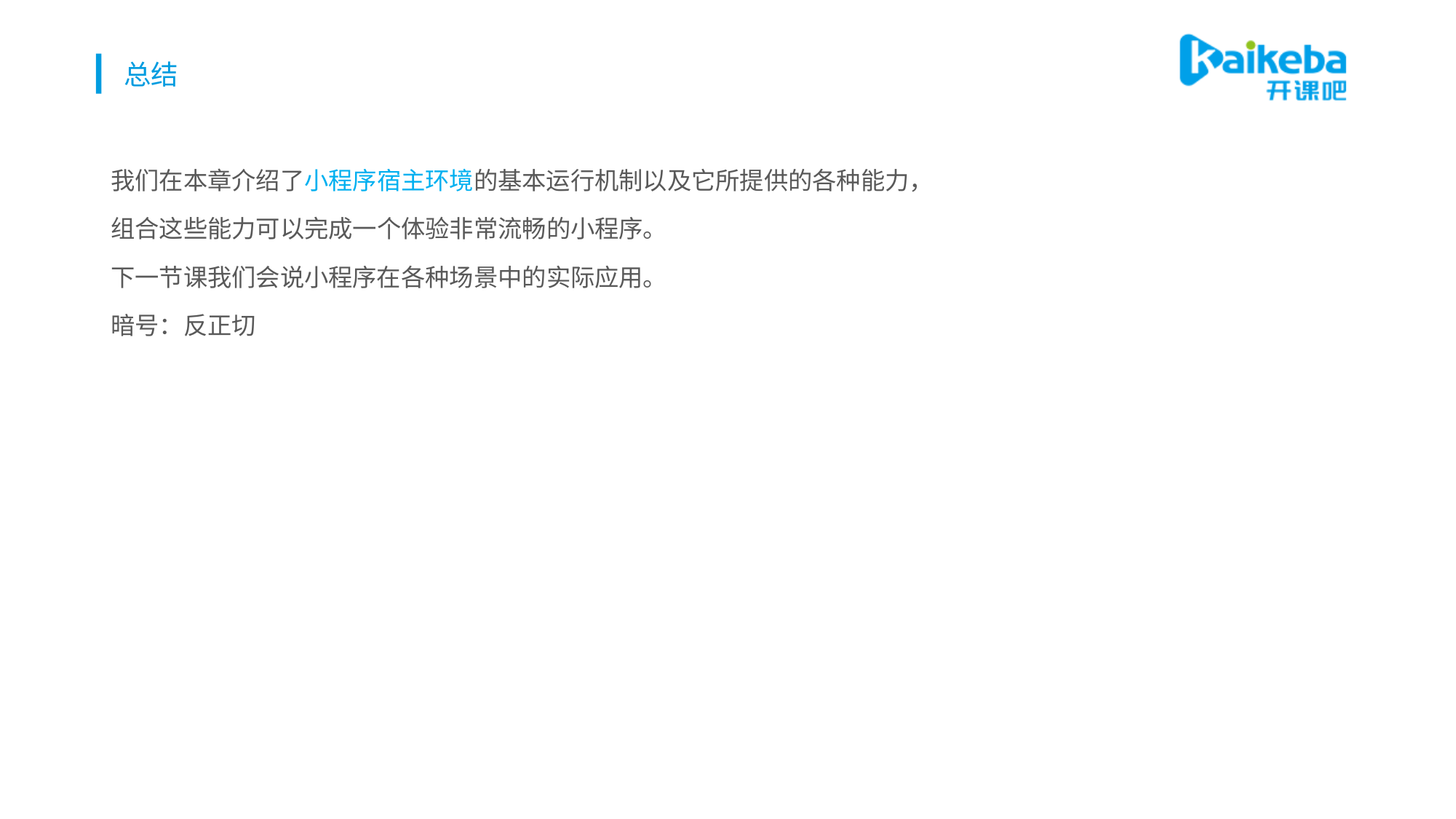

# 总结
我们在本章介绍了小程序宿主环境的基本运行机制以及它所提供的各种能力，
组合这些能力可以完成一个体验非常流畅的小程序。
下一节课我们会说小程序在各种场景中的实际应用。
暗号：反正切